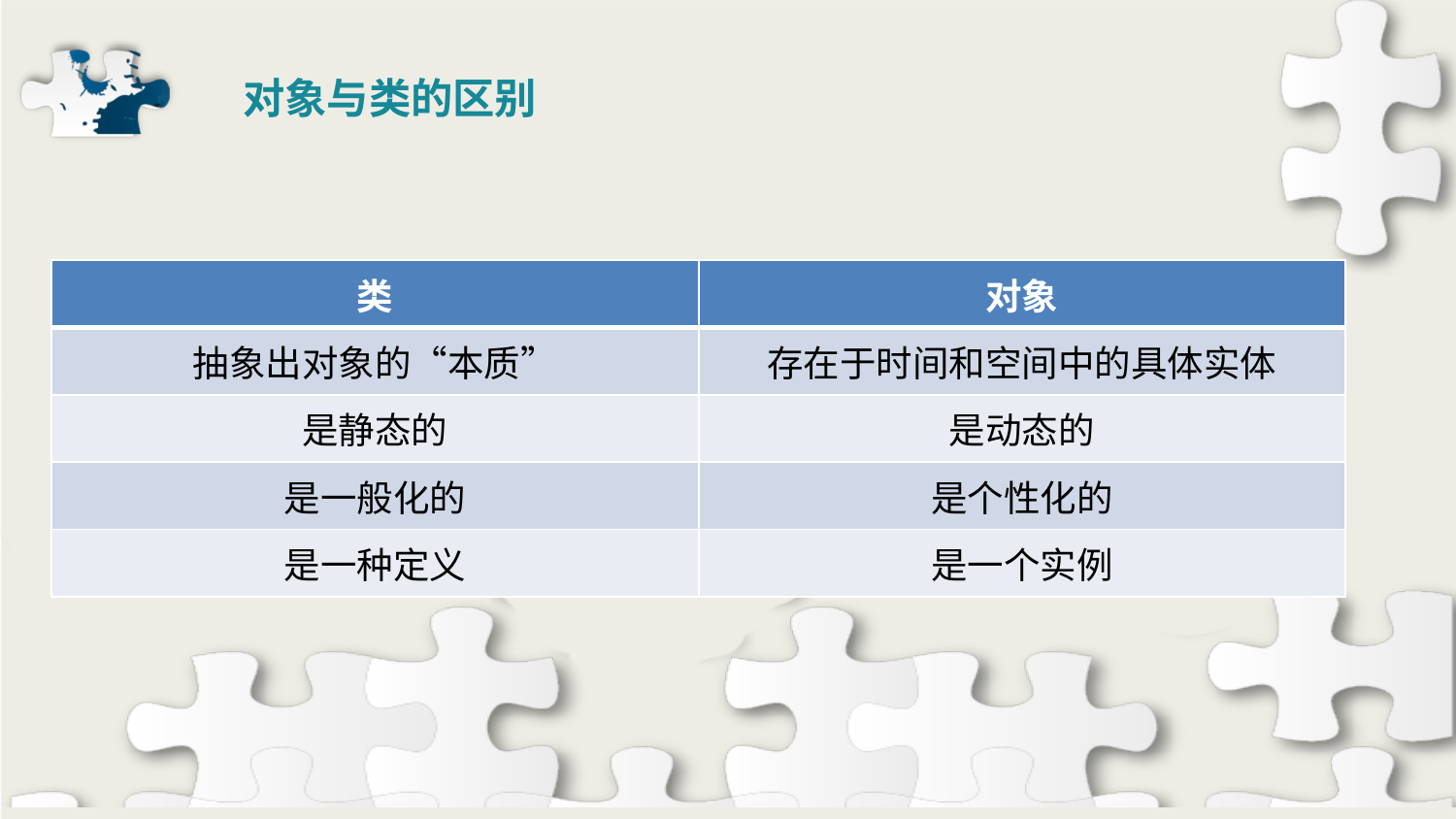

对象与类的区别
| 类 | 对象 |
| --- | --- |
| 抽象出对象的“本质” | 存在于时间和空间中的具体实体 |
| 是静态的 | 是动态的 |
| 是一般化的 | 是个性化的 |
| 是一种定义 | 是一个实例 |